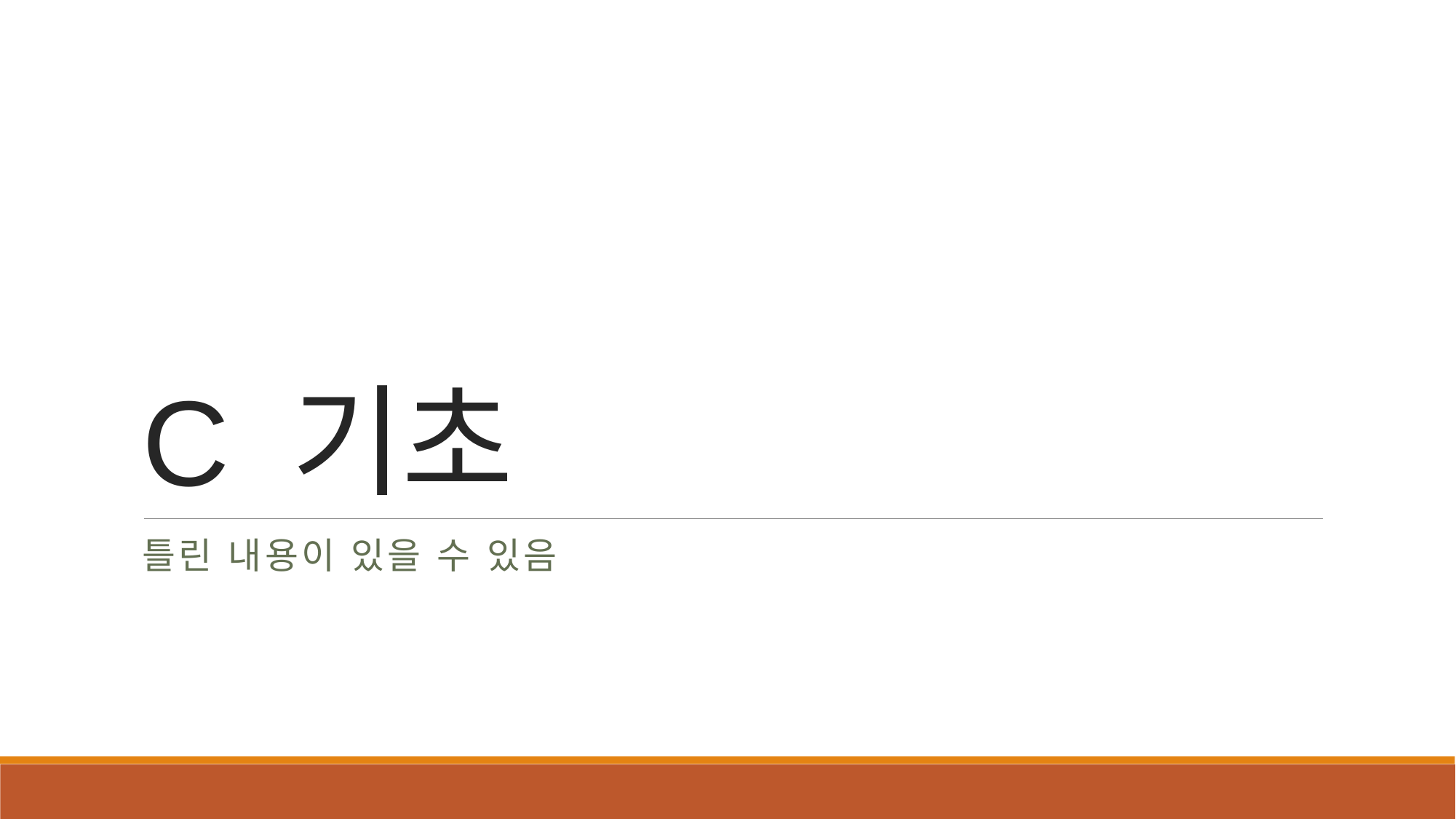

# C 기초
틀린 내용이 있을 수 있음